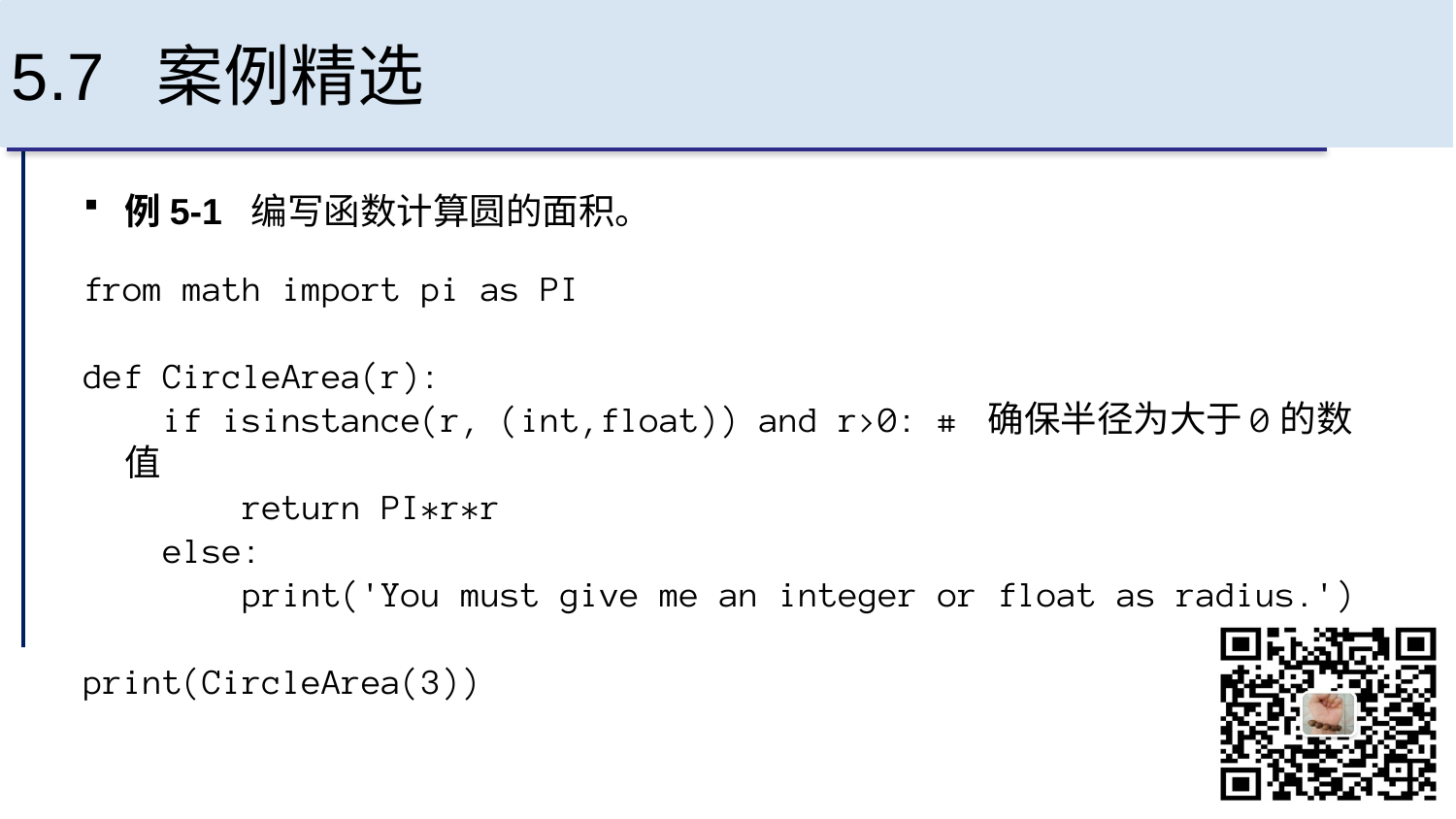

# 5.7  案例精选
例5-1  编写函数计算圆的面积。

from math import pi as PI

def CircleArea(r):
    if isinstance(r, (int,float)) and r>0: # 确保半径为大于0的数值
        return PI*r*r
    else:
        print('You must give me an integer or float as radius.')

print(CircleArea(3))